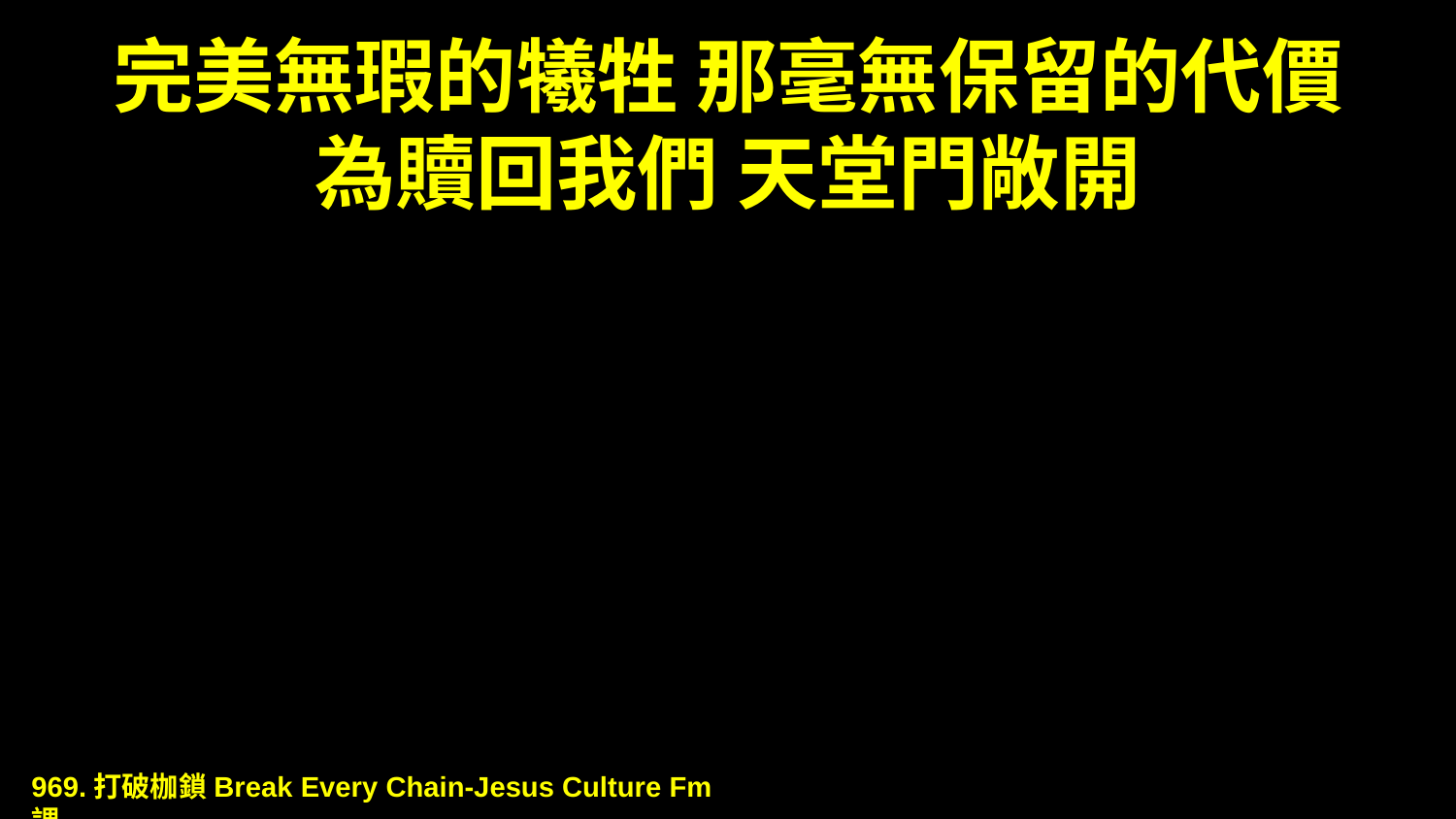

# 完美無瑕的犧牲 那毫無保留的代價 為贖回我們 天堂門敞開
969.打破枷鎖Break Every Chain-Jesus Culture Fm調